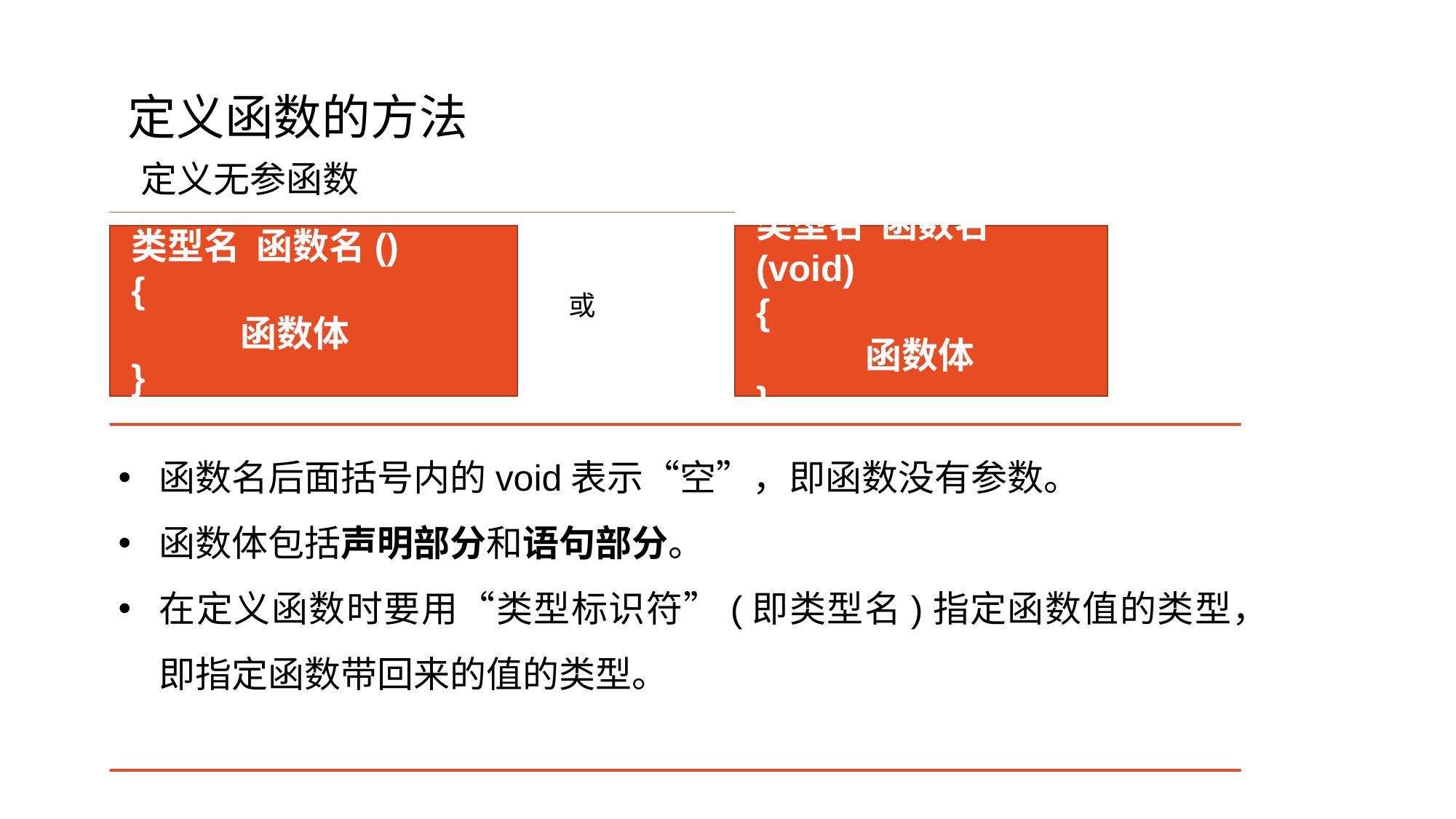

# 定义函数的方法
定义无参函数
类型名  函数名(void)
{
	函数体
}
类型名  函数名()
{
	函数体
}
或
函数名后面括号内的void表示“空”，即函数没有参数。
函数体包括声明部分和语句部分。
在定义函数时要用“类型标识符”(即类型名)指定函数值的类型，即指定函数带回来的值的类型。